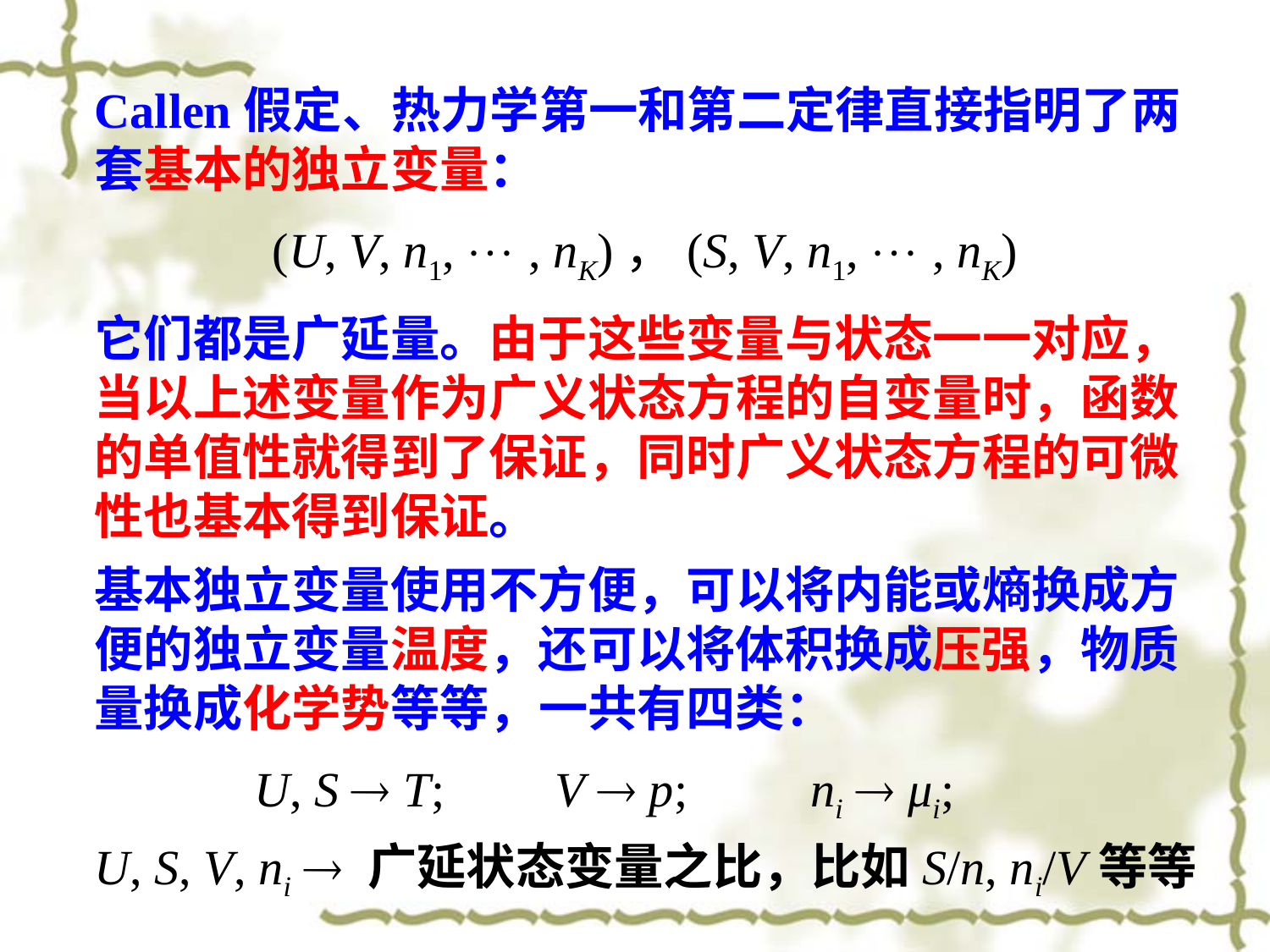

Callen假定、热力学第一和第二定律直接指明了两套基本的独立变量：
      (U, V, n1, … , nK)，(S, V, n1, … , nK)
它们都是广延量。由于这些变量与状态一一对应，当以上述变量作为广义状态方程的自变量时，函数的单值性就得到了保证，同时广义状态方程的可微性也基本得到保证。
基本独立变量使用不方便，可以将内能或熵换成方便的独立变量温度，还可以将体积换成压强，物质量换成化学势等等，一共有四类：
             U, S → T;         V → p;          ni → μi;
U, S, V, ni → 广延状态变量之比，比如S/n, ni/V等等